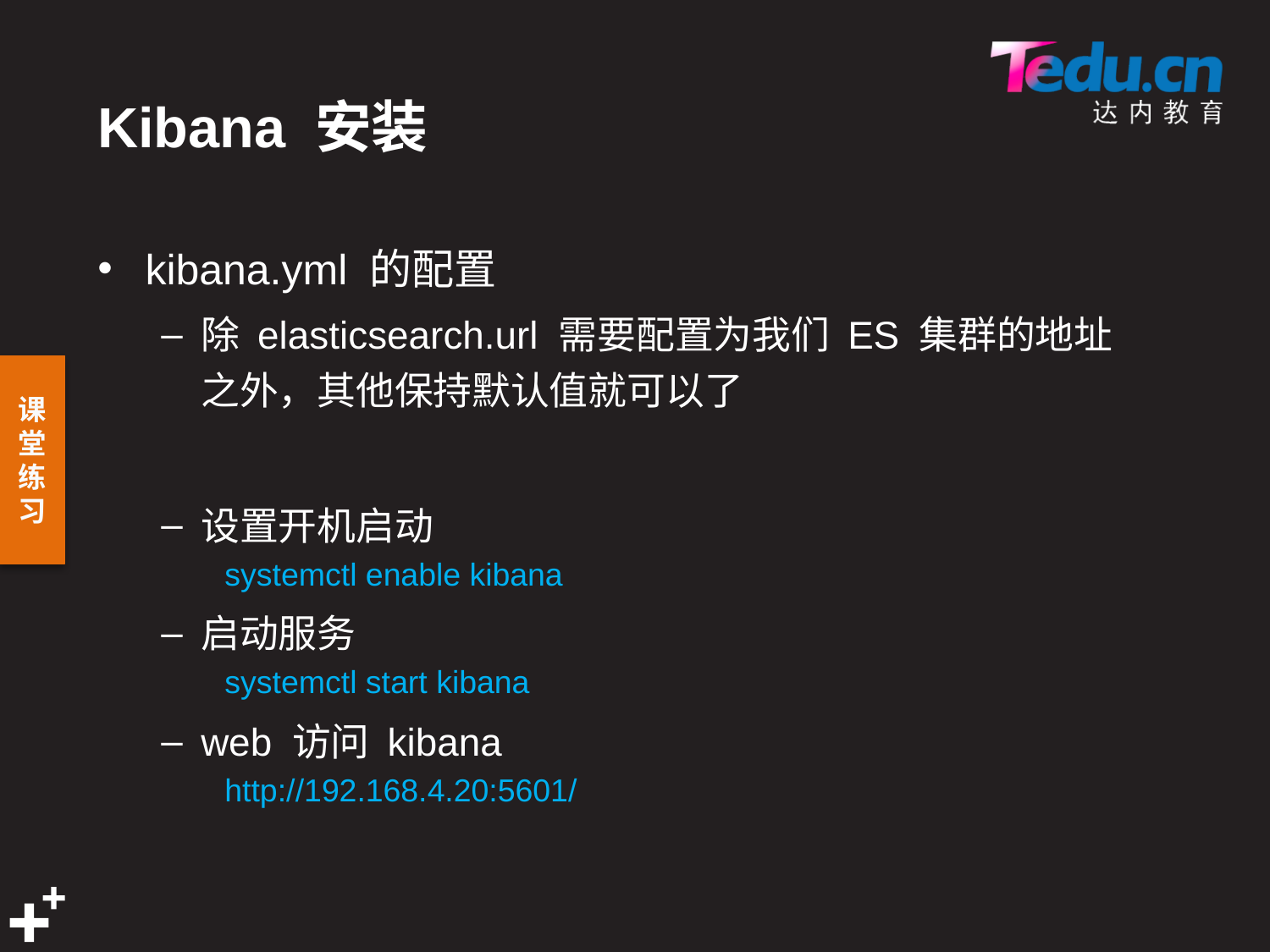

# Kibana 安装
kibana.yml 的配置
除 elasticsearch.url 需要配置为我们 ES 集群的地址之外，其他保持默认值就可以了

设置开机启动
systemctl enable kibana
启动服务
systemctl start kibana
web 访问 kibana
http://192.168.4.20:5601/